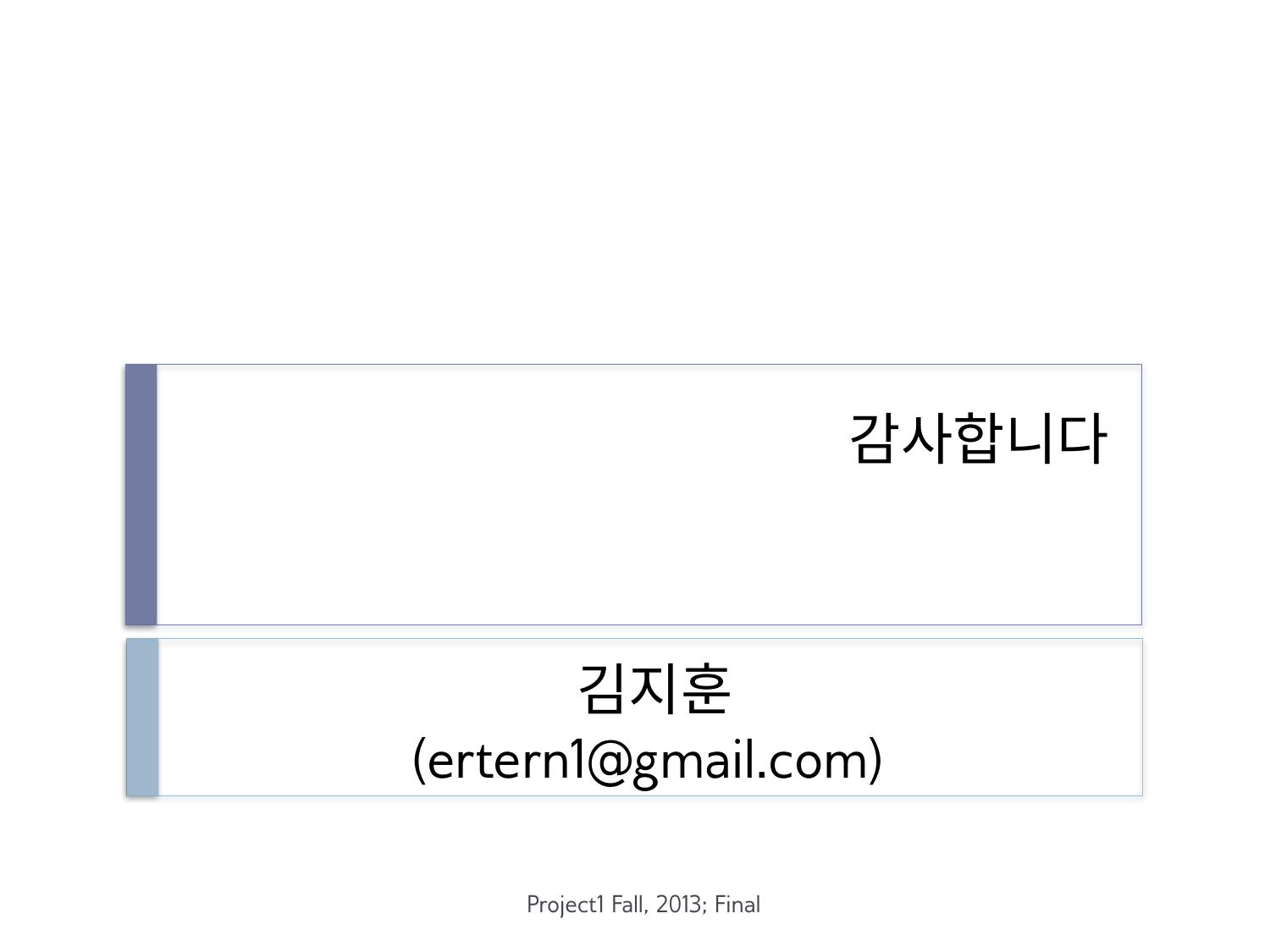

# 감사합니다
 김지훈
(ertern1@gmail.com)
Project1 Fall, 2013; Final